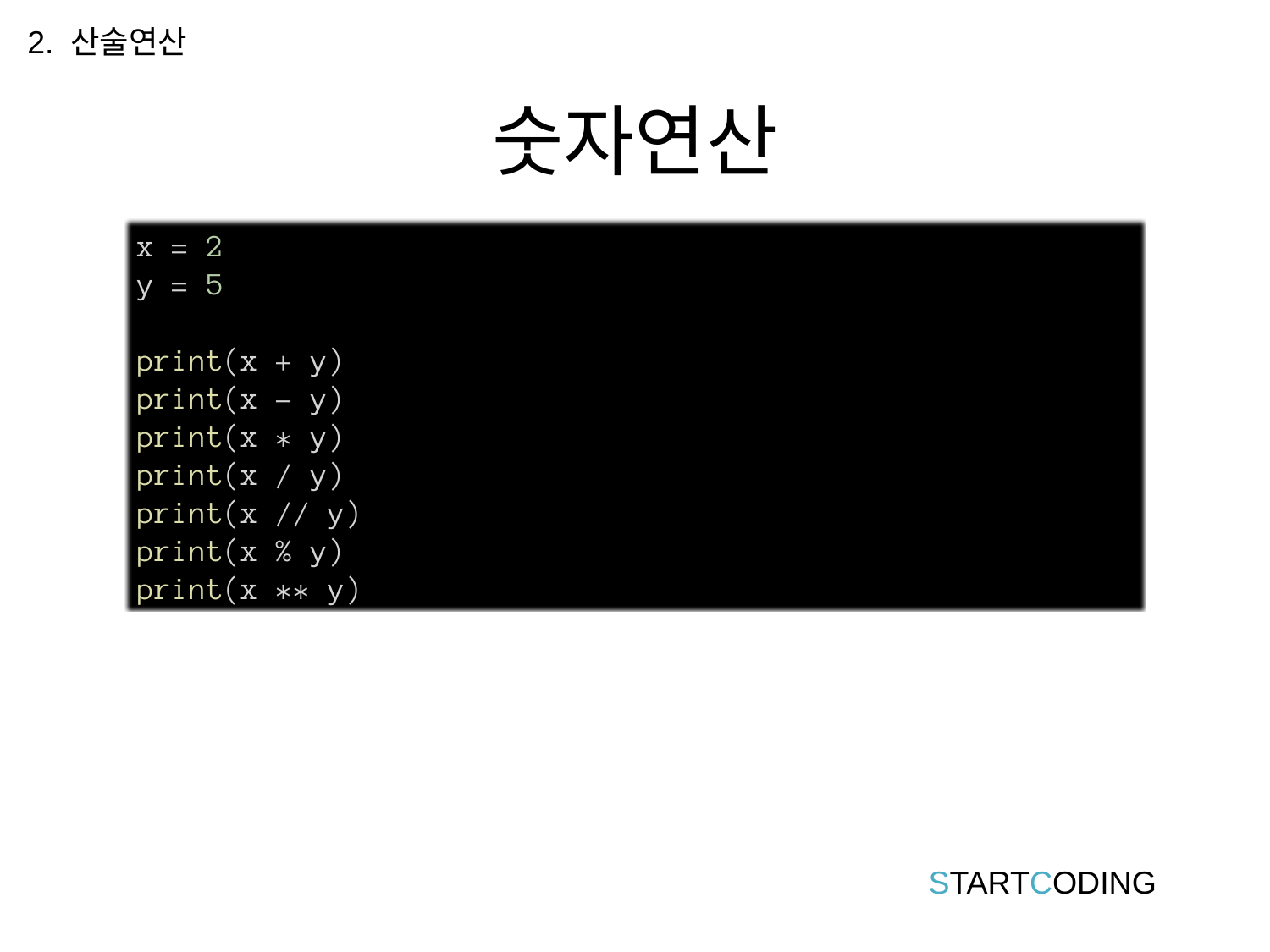

2. 산술연산
# 숫자연산
x = 2
y = 5
print(x + y)
print(x - y)
print(x * y)
print(x / y)
print(x // y)
print(x % y)
print(x ** y)
STARTCODING